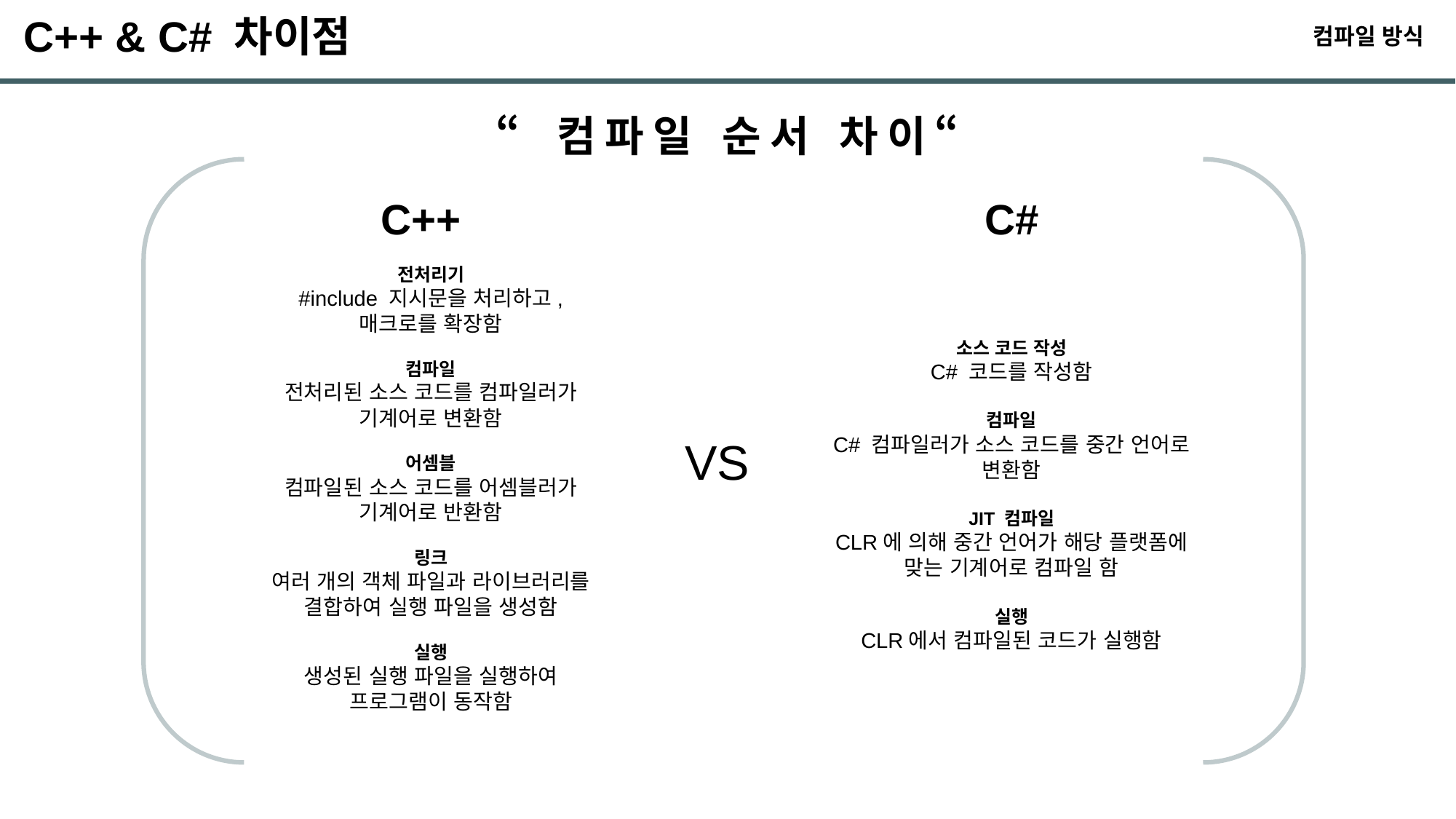

C++ & C# 차이점​
컴파일 방식

“컴파일 순서 차이“

C++
C#
전처리기
#include 지시문을 처리하고, 매크로를 확장함

컴파일
전처리된 소스 코드를 컴파일러가 기계어로 변환함

어셈블
컴파일된 소스 코드를 어셈블러가 기계어로 반환함

링크
여러 개의 객체 파일과 라이브러리를 결합하여 실행 파일을 생성함

실행
생성된 실행 파일을 실행하여 프로그램이 동작함
소스 코드 작성
C# 코드를 작성함

컴파일
C# 컴파일러가 소스 코드를 중간 언어로 변환함

JIT 컴파일
CLR에 의해 중간 언어가 해당 플랫폼에 맞는 기계어로 컴파일 함

실행
CLR에서 컴파일된 코드가 실행함
VS